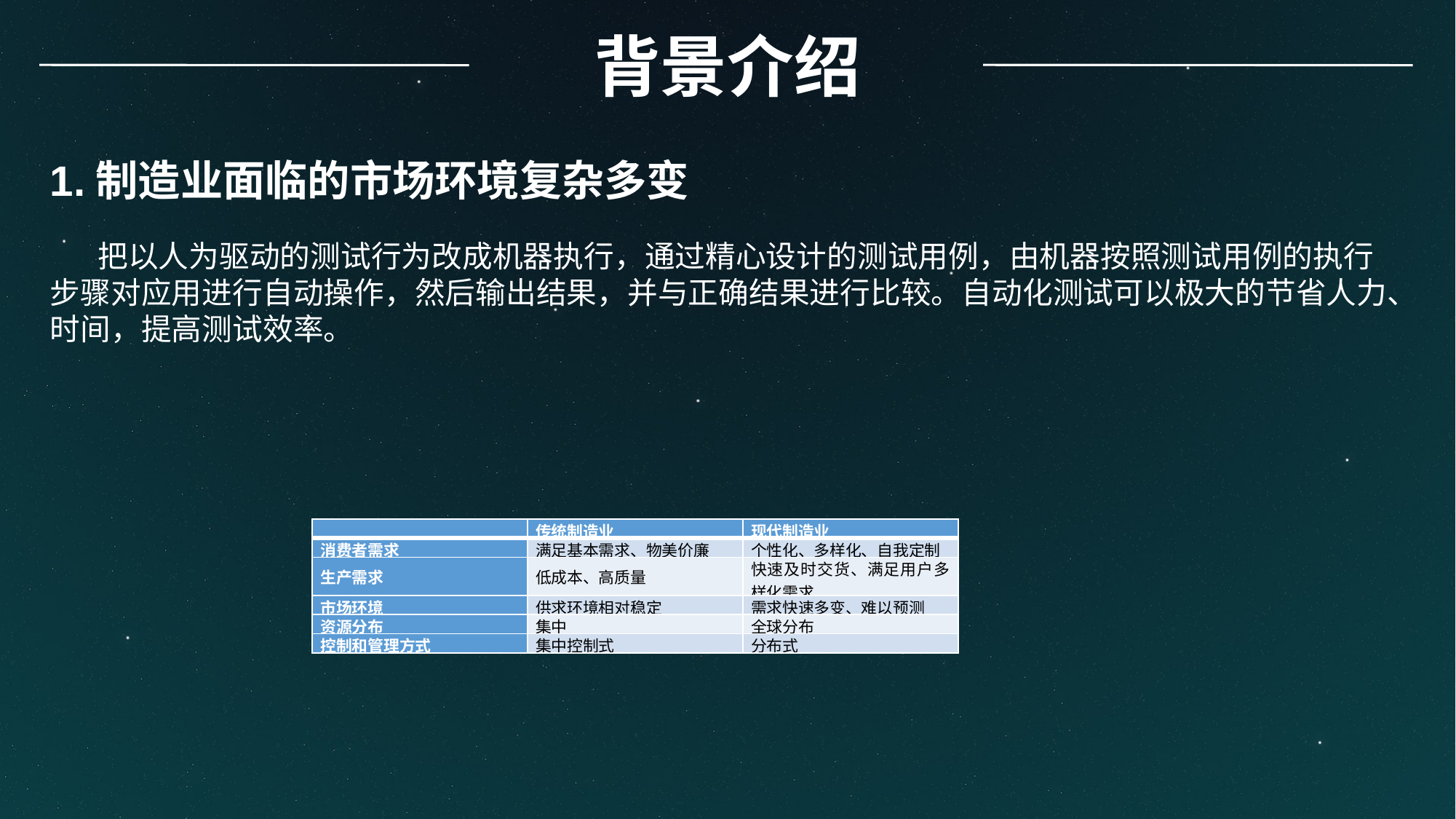

背景介绍
1.制造业面临的市场环境复杂多变
      把以人为驱动的测试行为改成机器执行，通过精心设计的测试用例，由机器按照测试用例的执行步骤对应用进行自动操作，然后输出结果，并与正确结果进行比较。自动化测试可以极大的节省人力、时间，提高测试效率。
|  | 传统制造业 | 现代制造业 |
| --- | --- | --- |
| 消费者需求 | 满足基本需求、物美价廉 | 个性化、多样化、自我定制 |
| 生产需求 | 低成本、高质量 | 快速及时交货、满足用户多样化需求 |
| 市场环境 | 供求环境相对稳定 | 需求快速多变、难以预测 |
| 资源分布 | 集中 | 全球分布 |
| 控制和管理方式 | 集中控制式 | 分布式 |